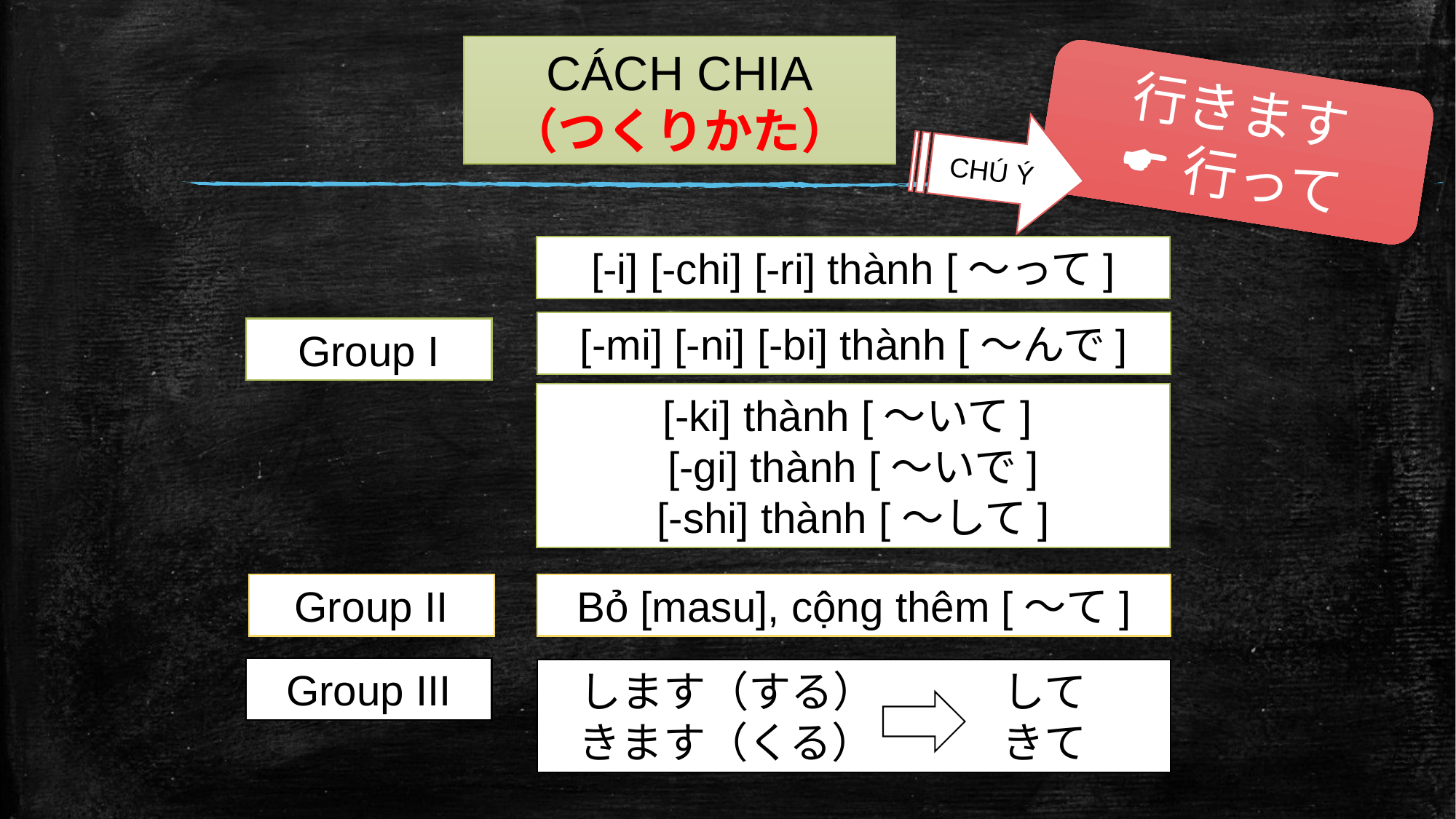

CÁCH CHIA
（つくりかた）
行きます
🖝行って
CHÚ Ý
[-i] [-chi] [-ri] thành [～って]
[-mi] [-ni] [-bi] thành [～んで]
Group I
[-ki] thành [～いて]
[-gi] thành [～いで]
[-shi] thành [～して]
Group II
Bỏ [masu], cộng thêm [～て]
Group III
します（する）　　　して
きます（くる）　　　きて